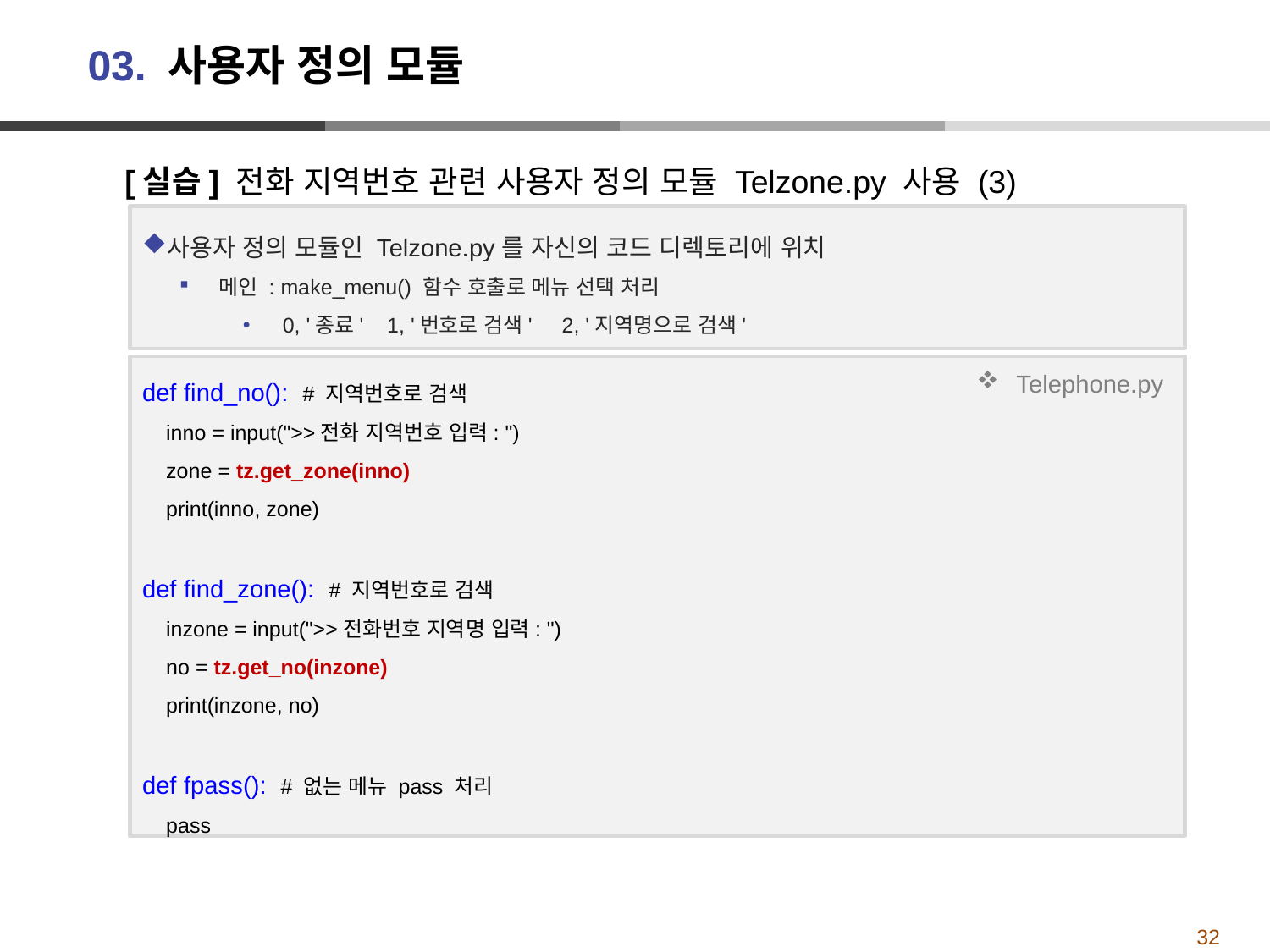

# 03. 사용자 정의 모듈
[실습] 전화 지역번호 관련 사용자 정의 모듈 Telzone.py 사용 (3)
사용자 정의 모듈인 Telzone.py를 자신의 코드 디렉토리에 위치
메인 : make_menu() 함수 호출로 메뉴 선택 처리
0, '종료'    1, '번호로 검색'     2, '지역명으로 검색'
Telephone.py
def find_no():  # 지역번호로 검색
    inno = input(">>전화 지역번호 입력: ")
    zone = tz.get_zone(inno)
    print(inno, zone)

def find_zone():  # 지역번호로 검색
    inzone = input(">>전화번호 지역명 입력: ")
    no = tz.get_no(inzone)
    print(inzone, no)

def fpass():  # 없는 메뉴 pass 처리
    pass